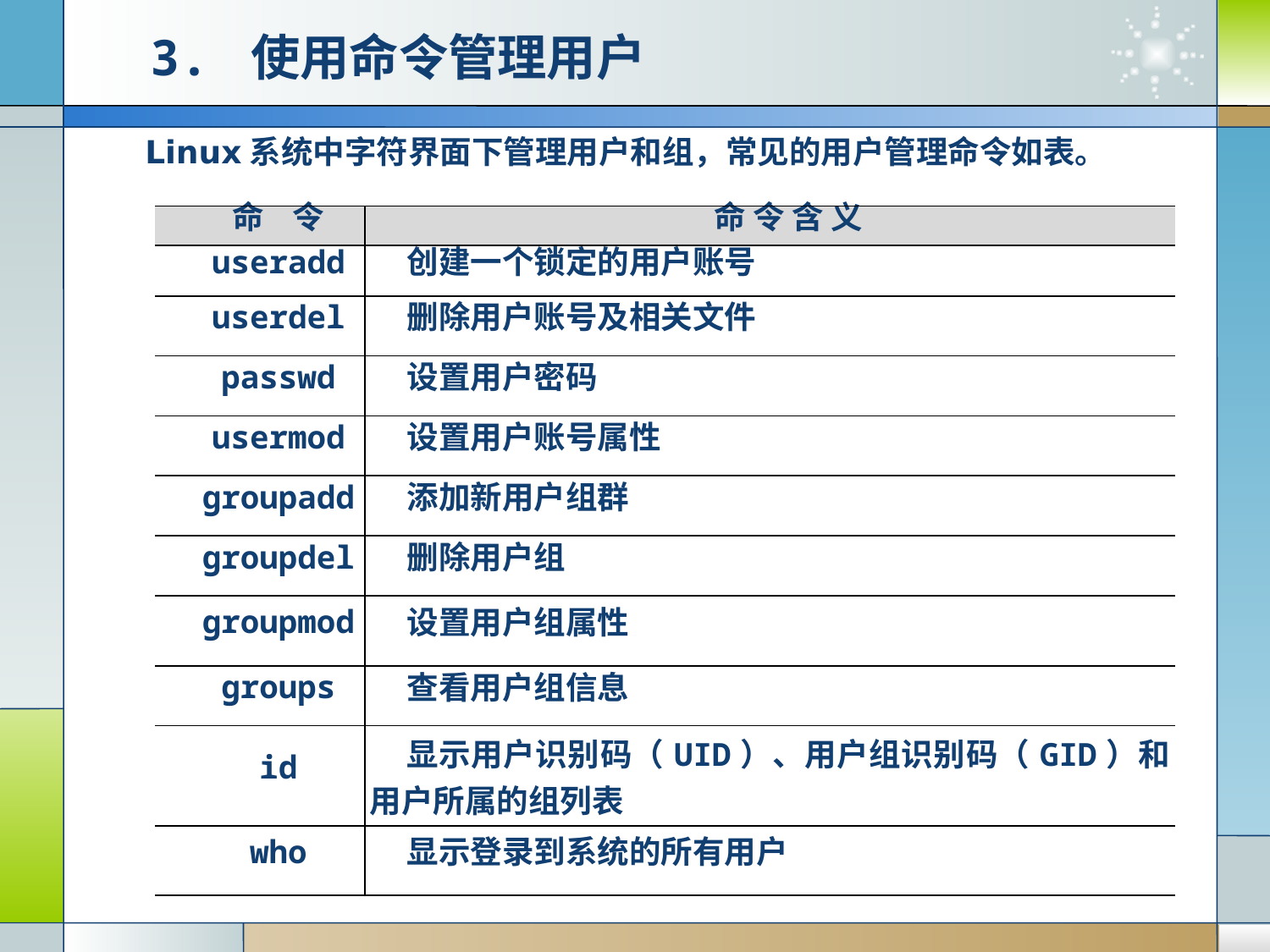

# 3. 使用命令管理用户
Linux系统中字符界面下管理用户和组，常见的用户管理命令如表。

| 命 令 | 命 令 含 义 |
| --- | --- |
| useradd | 创建一个锁定的用户账号 |
| userdel | 删除用户账号及相关文件 |
| passwd | 设置用户密码 |
| usermod | 设置用户账号属性 |
| groupadd | 添加新用户组群 |
| groupdel | 删除用户组 |
| groupmod | 设置用户组属性 |
| groups | 查看用户组信息 |
| id | 显示用户识别码（UID）、用户组识别码（GID）和用户所属的组列表 |
| who | 显示登录到系统的所有用户 |